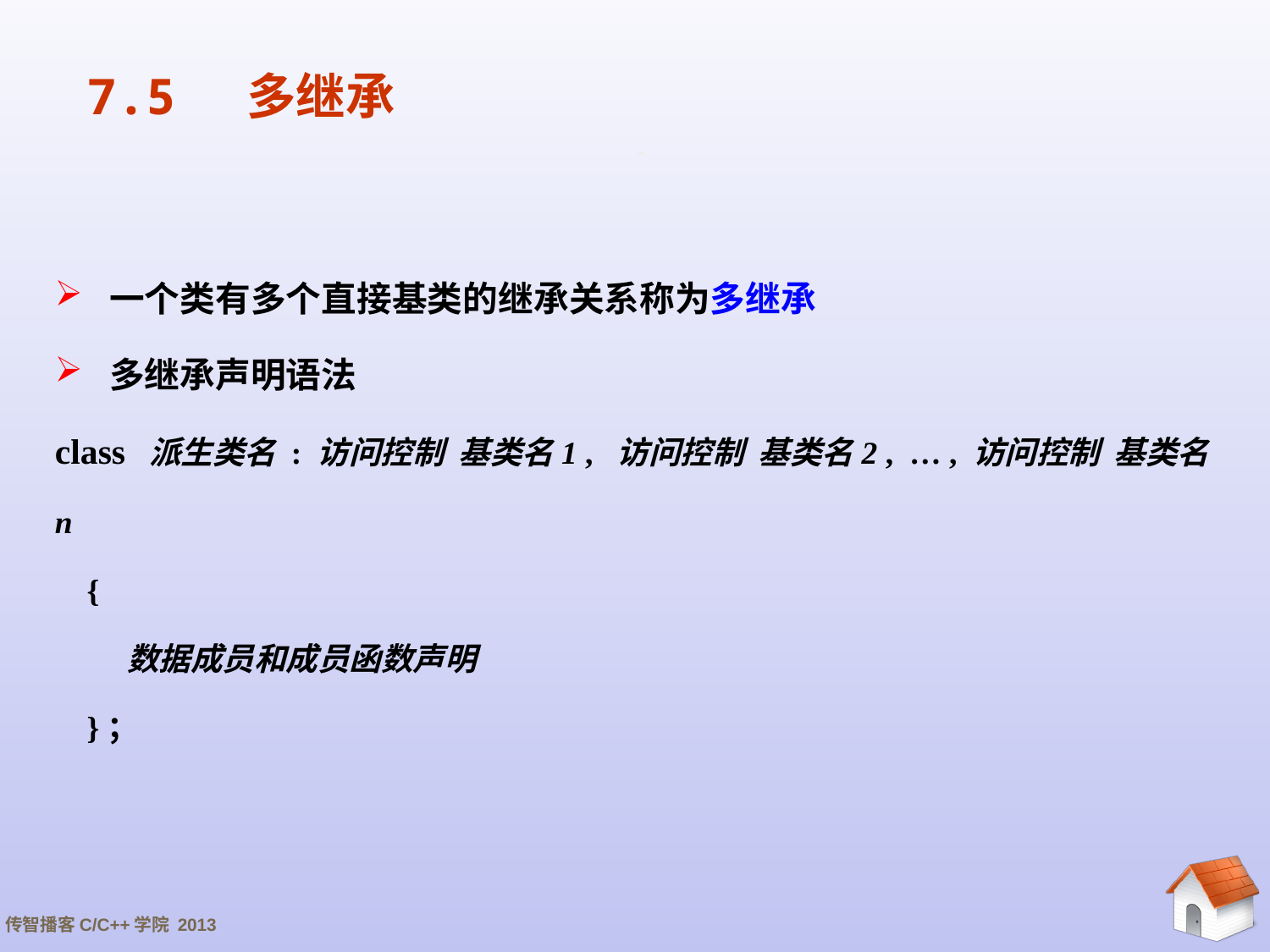

7.5  多继承
# 7.5  多继承
  一个类有多个直接基类的继承关系称为多继承
  多继承声明语法
class  派生类名 : 访问控制  基类名1 ,  访问控制  基类名2 ,  … , 访问控制  基类名n
    {
         数据成员和成员函数声明
    }；